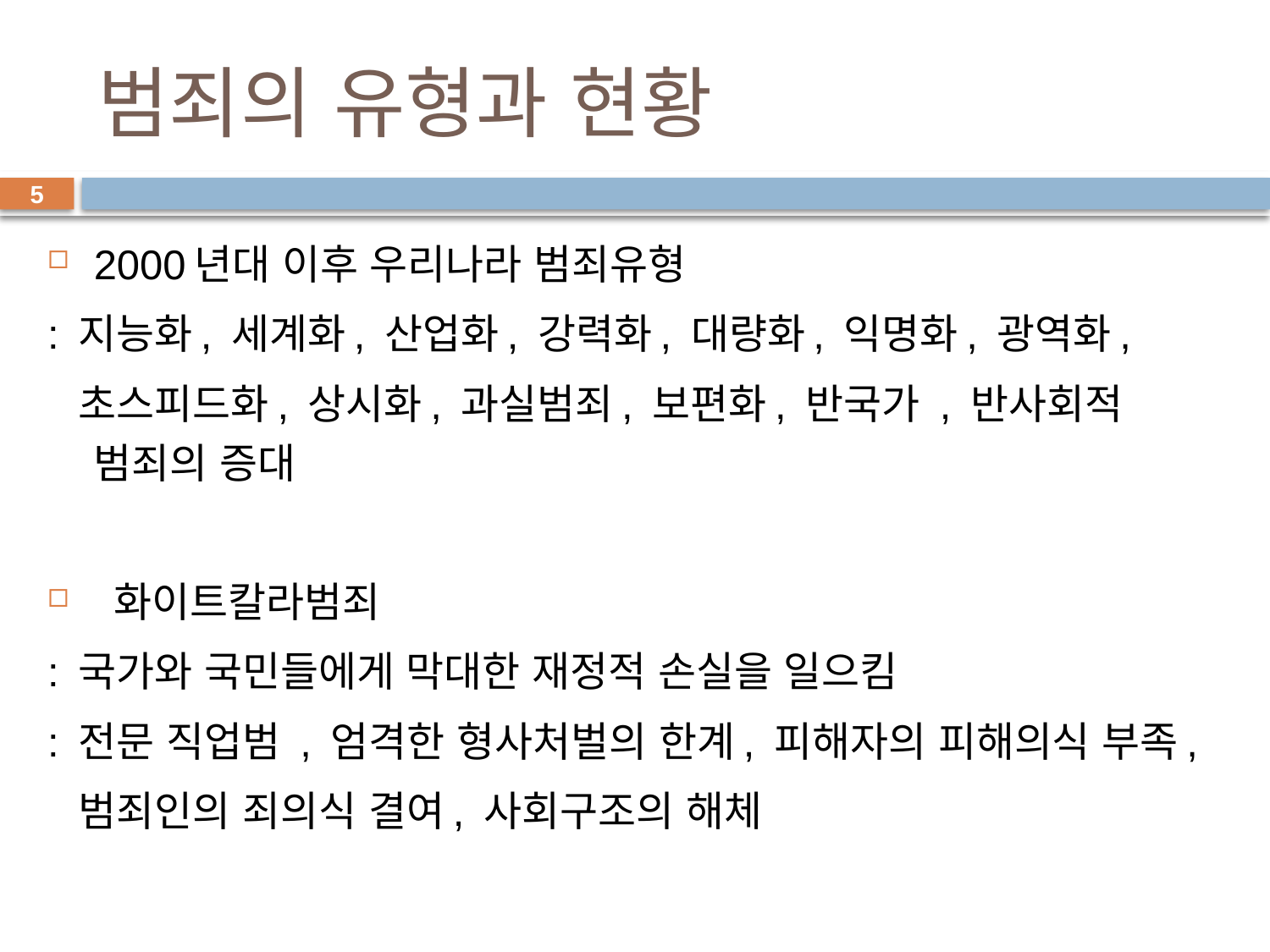

# 범죄의 유형과 현황
5
2000년대 이후 우리나라 범죄유형
: 지능화, 세계화, 산업화, 강력화, 대량화, 익명화, 광역화,
  초스피드화, 상시화, 과실범죄, 보편화, 반국가 , 반사회적 범죄의 증대

 화이트칼라범죄
: 국가와 국민들에게 막대한 재정적 손실을 일으킴
: 전문 직업범 , 엄격한 형사처벌의 한계, 피해자의 피해의식 부족,
  범죄인의 죄의식 결여, 사회구조의 해체